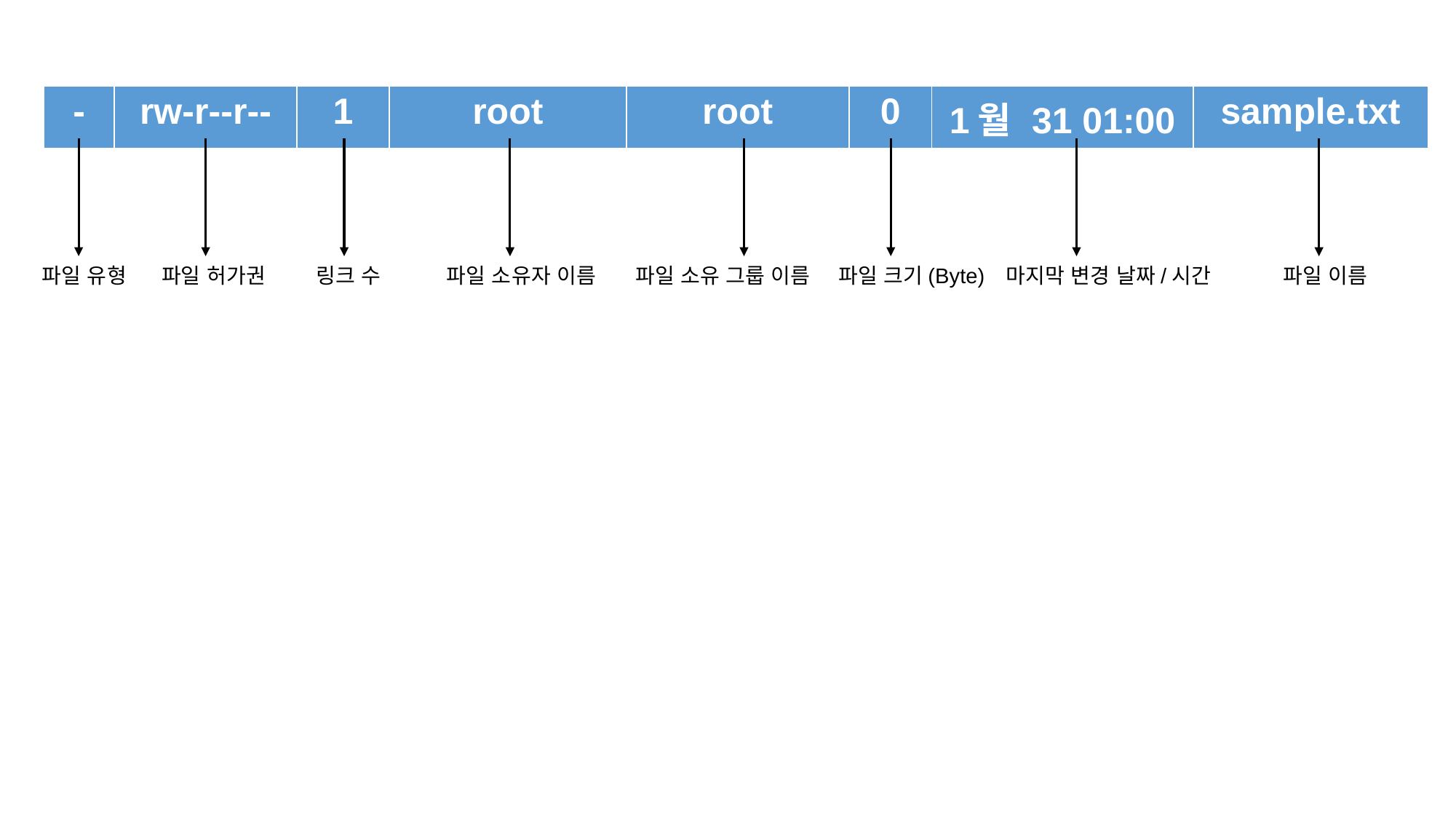

| - | rw-r--r-- | 1 | root | root | 0 | 1월 31 01:00 | sample.txt |
| --- | --- | --- | --- | --- | --- | --- | --- |
파일 유형
파일 허가권
링크 수
파일 소유자 이름
파일 소유 그룹 이름
파일 크기(Byte)
마지막 변경 날짜/시간
파일 이름